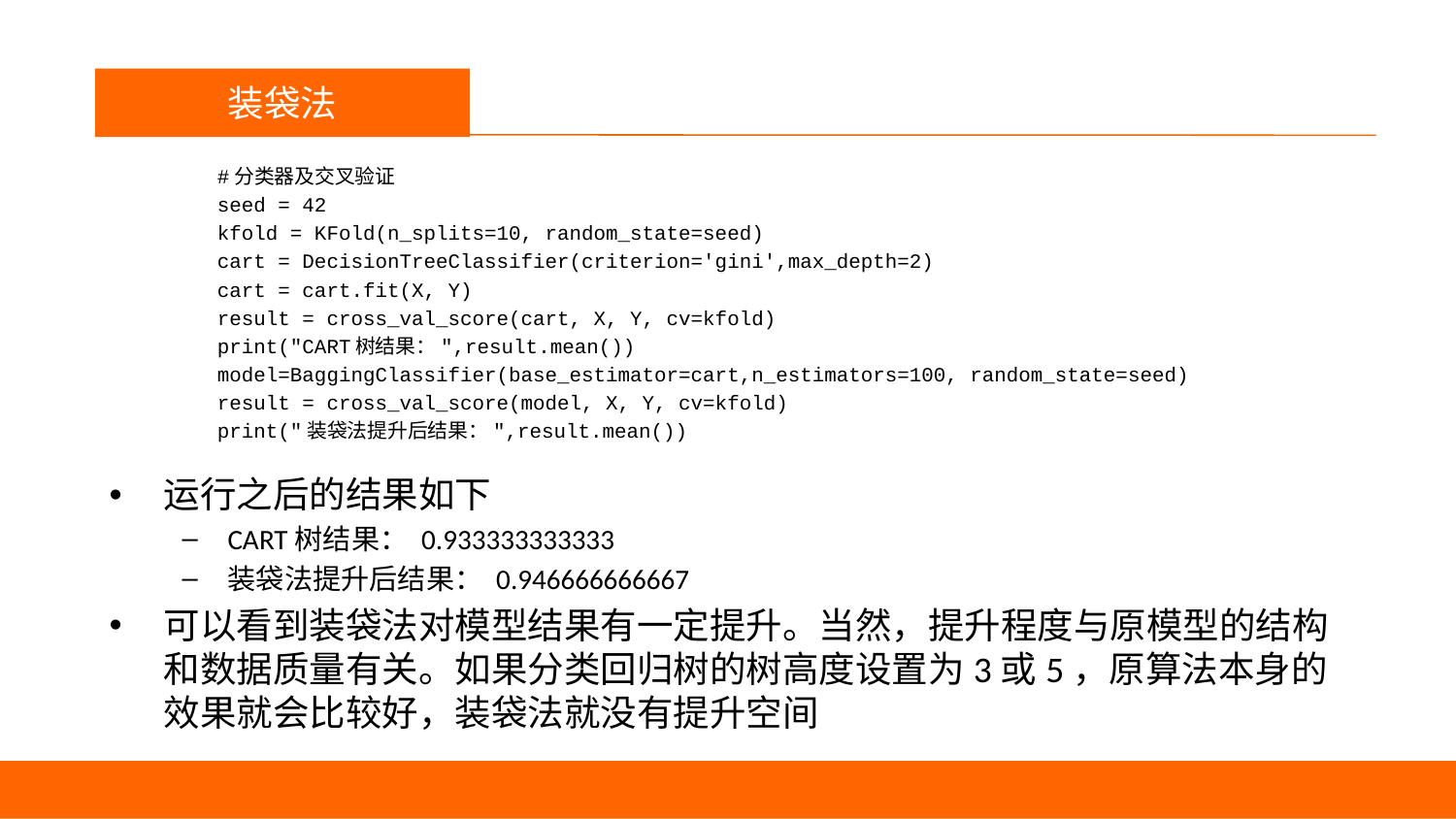

议程
装袋法

#分类器及交叉验证
seed = 42
kfold = KFold(n_splits=10, random_state=seed)
cart = DecisionTreeClassifier(criterion='gini',max_depth=2)
cart = cart.fit(X, Y)
result = cross_val_score(cart, X, Y, cv=kfold)
print("CART树结果：",result.mean())
model=BaggingClassifier(base_estimator=cart,n_estimators=100, random_state=seed)
result = cross_val_score(model, X, Y, cv=kfold)
print("装袋法提升后结果：",result.mean())

运行之后的结果如下
CART树结果： 0.933333333333
装袋法提升后结果： 0.946666666667
可以看到装袋法对模型结果有一定提升。当然，提升程度与原模型的结构和数据质量有关。如果分类回归树的树高度设置为3或5，原算法本身的效果就会比较好，装袋法就没有提升空间